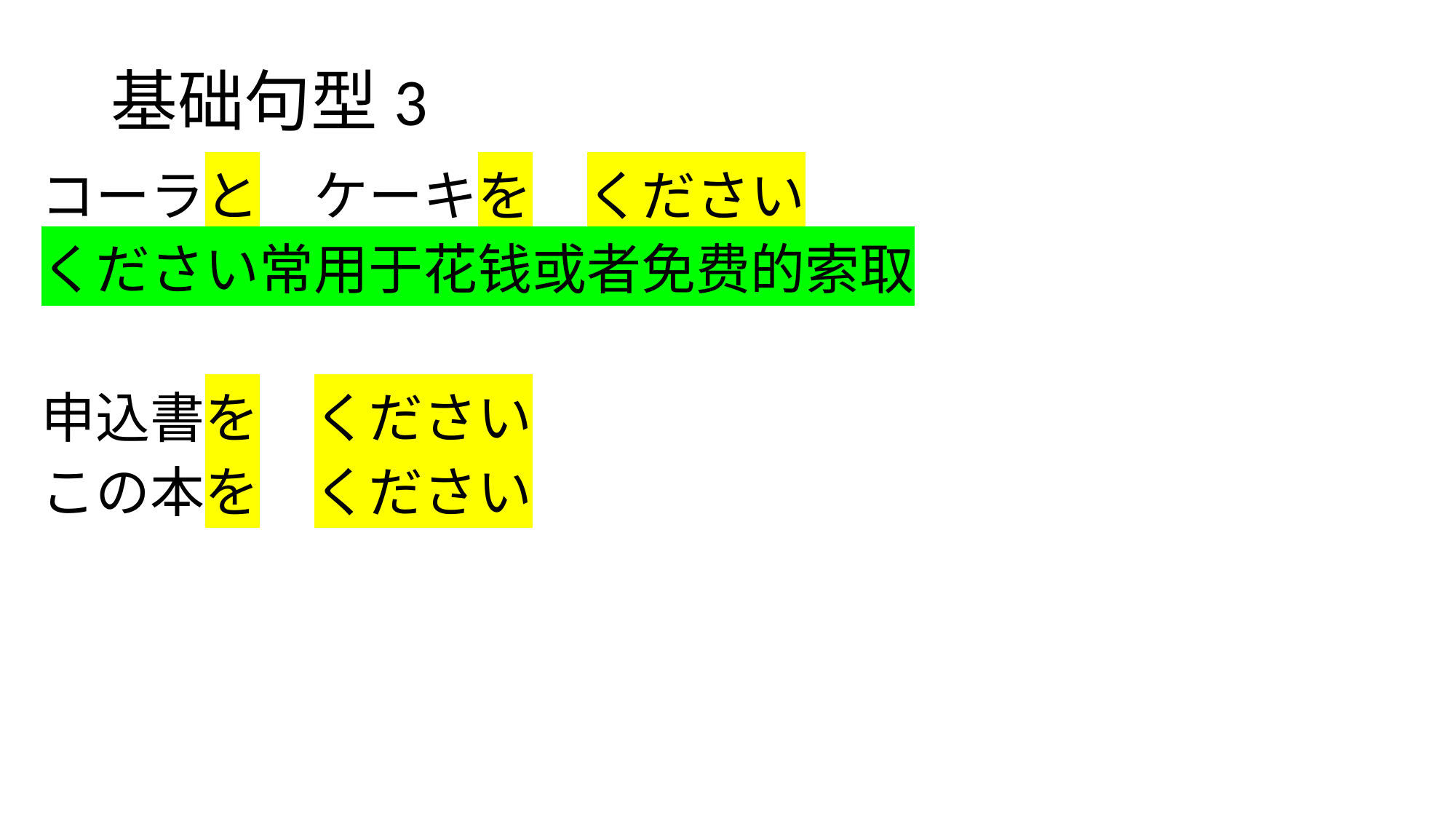

# 基础句型3
コーラと　ケーキを　ください
ください常用于花钱或者免费的索取

申込書を　ください
この本を　ください